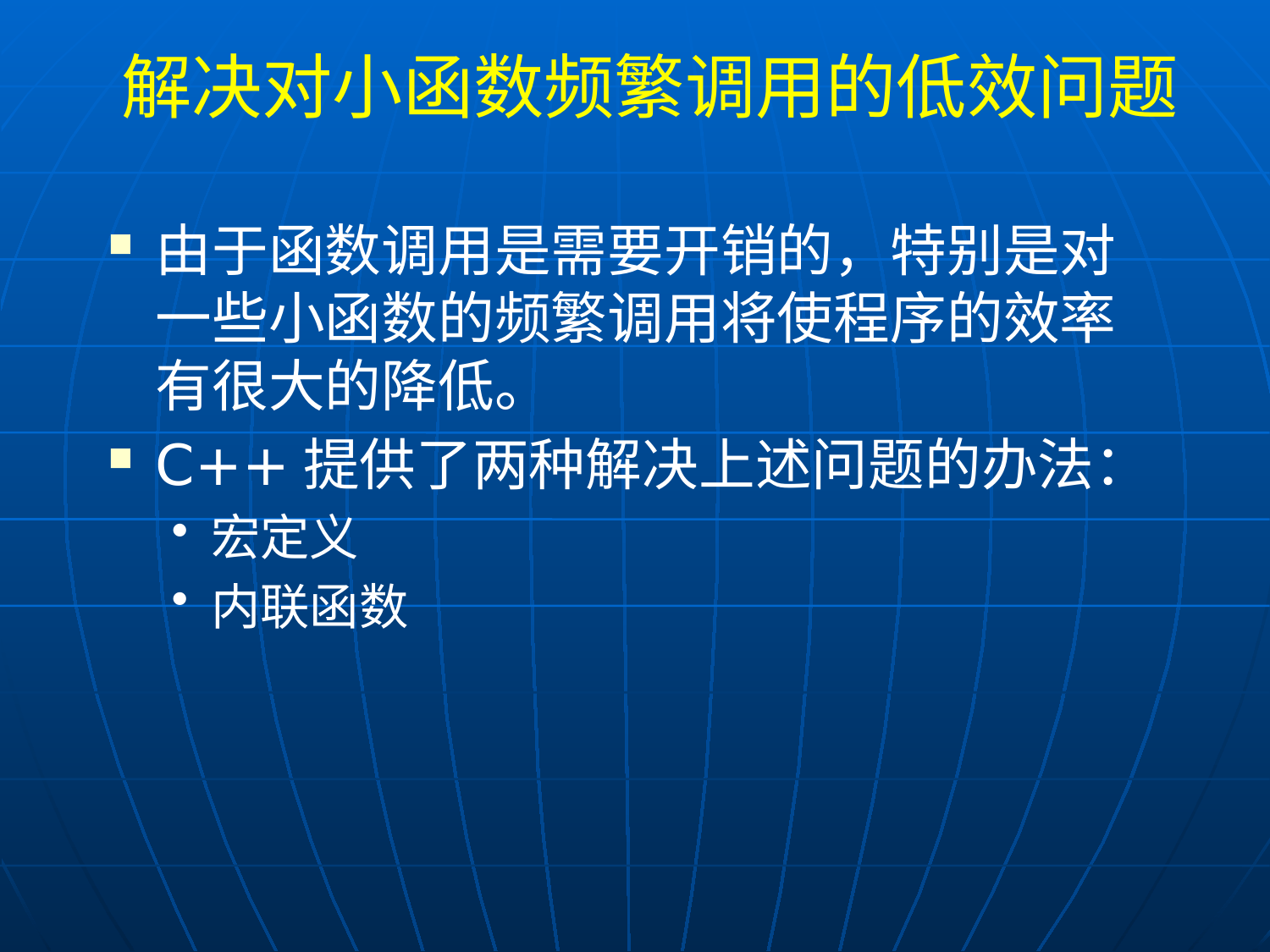

# 解决对小函数频繁调用的低效问题
由于函数调用是需要开销的，特别是对一些小函数的频繁调用将使程序的效率有很大的降低。
C++提供了两种解决上述问题的办法：
宏定义
内联函数